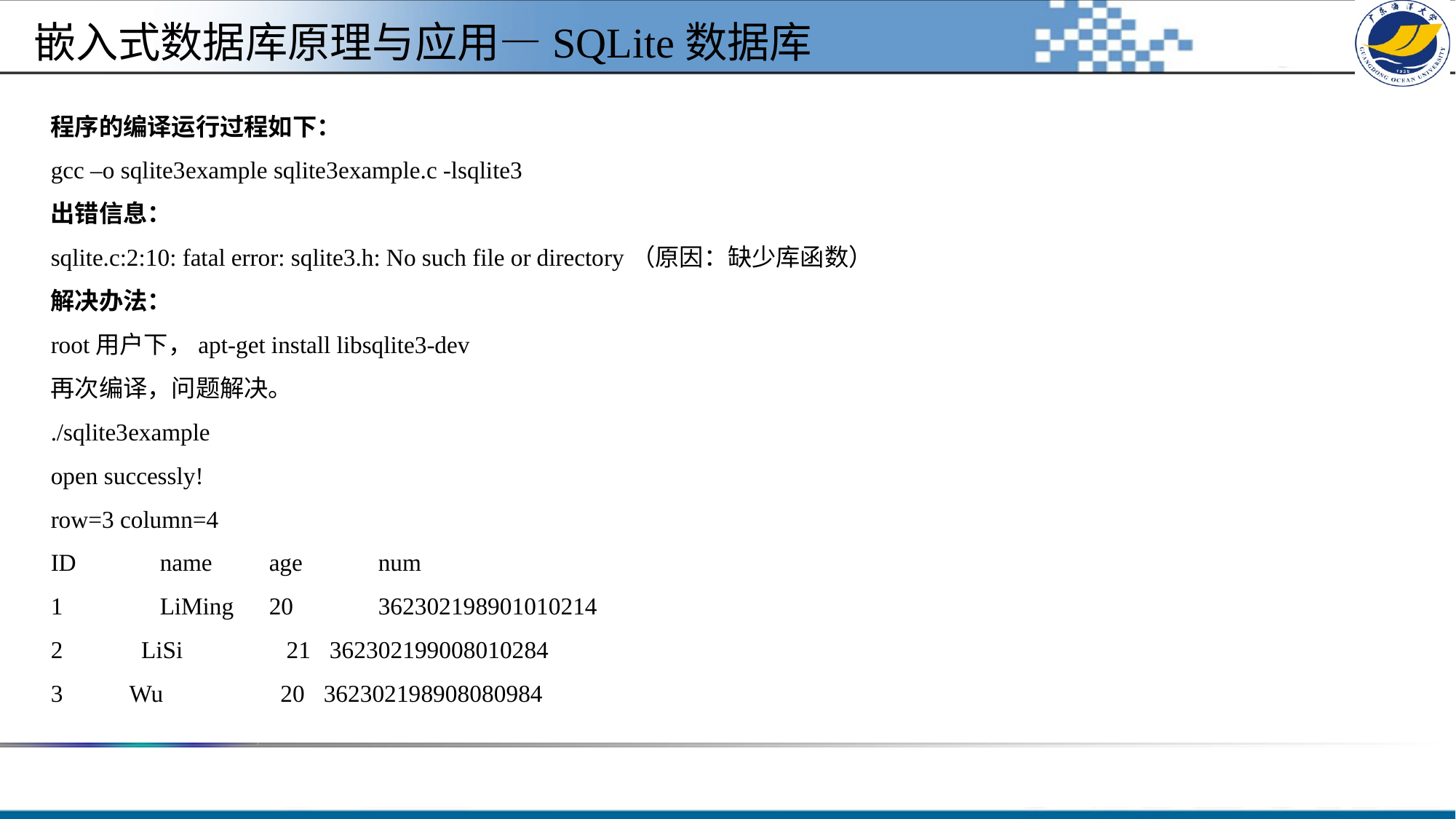

#
嵌入式数据库原理与应用—SQLite数据库
程序的编译运行过程如下：
gcc –o sqlite3example sqlite3example.c -lsqlite3
出错信息：
sqlite.c:2:10: fatal error: sqlite3.h: No such file or directory（原因：缺少库函数）
解决办法：
root用户下，apt-get install libsqlite3-dev
再次编译，问题解决。
./sqlite3example
open successly!
row=3 column=4
ID	name	age	num
1	LiMing	20	362302198901010214
      LiSi	            21	 362302199008010284
    Wu	           20	362302198908080984